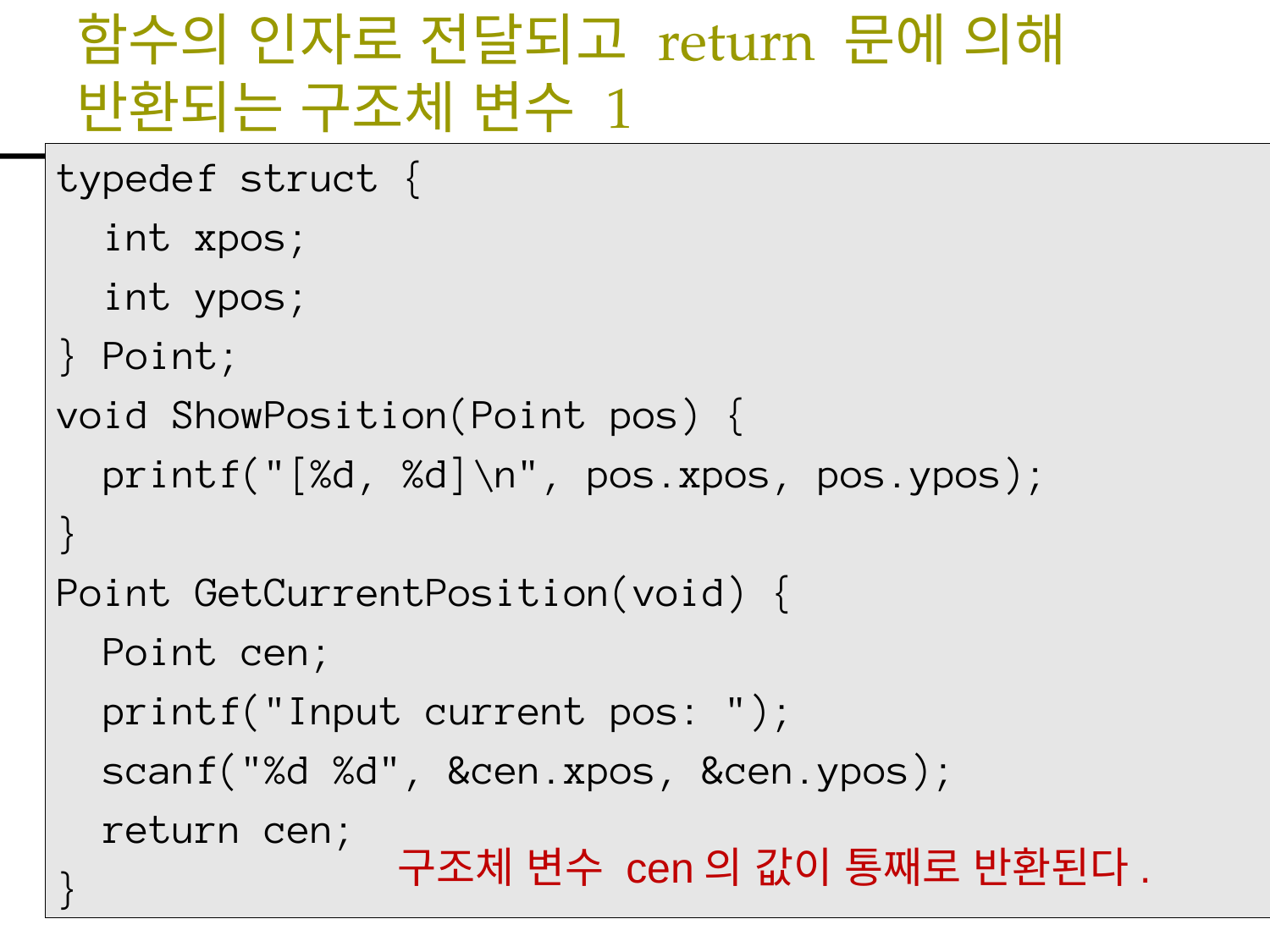

# 함수의 인자로 전달되고 return 문에 의해 반환되는 구조체 변수 1
typedef struct {
  int xpos;
  int ypos;
} Point;
void ShowPosition(Point pos) {
  printf("[%d, %d]\n", pos.xpos, pos.ypos);
}
Point GetCurrentPosition(void) {
  Point cen;
  printf("Input current pos: ");
  scanf("%d %d", &cen.xpos, &cen.ypos);
  return cen;
}
구조체 변수 cen의 값이 통째로 반환된다.